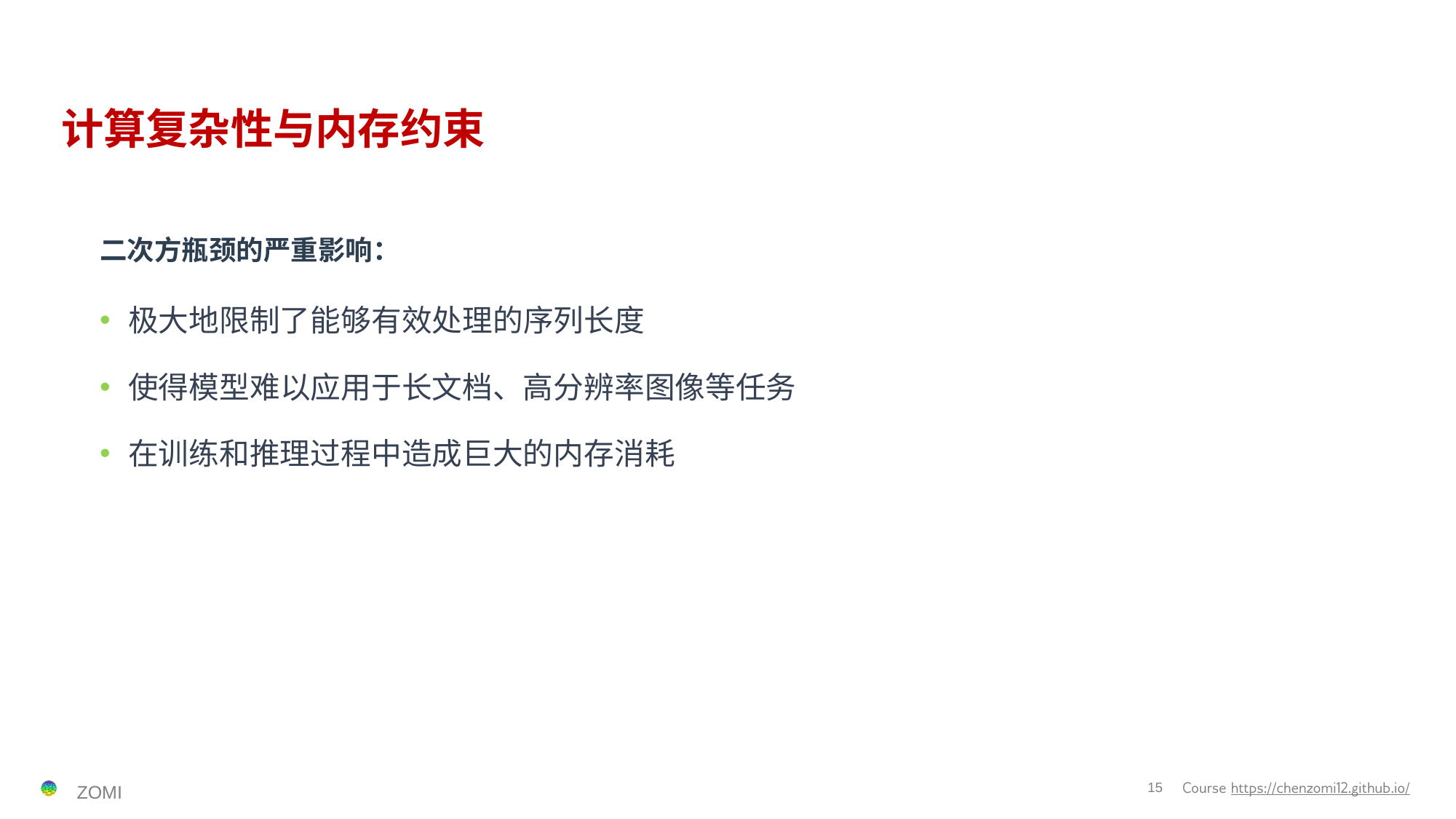

# 计算复杂性与内存约束
二次方瓶颈的严重影响：
极大地限制了能够有效处理的序列长度
使得模型难以应用于长文档、高分辨率图像等任务
在训练和推理过程中造成巨大的内存消耗